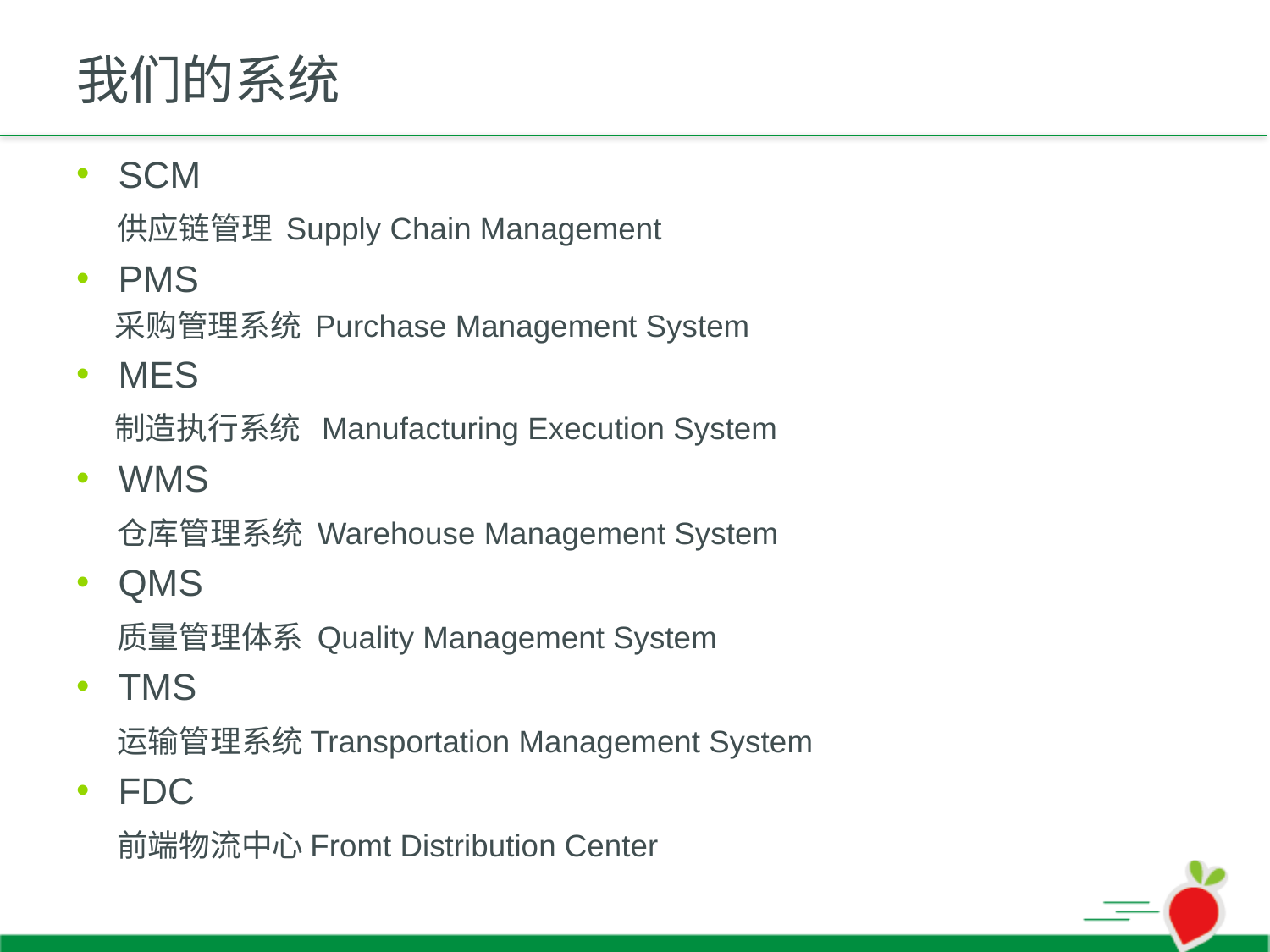

# 我们的系统
SCM
    供应链管理 Supply Chain Management
PMS
       采购管理系统 Purchase Management System
MES
    制造执行系统  Manufacturing Execution System
WMS
    仓库管理系统 Warehouse Management System
QMS
    质量管理体系 Quality Management System
TMS
    运输管理系统Transportation Management System
FDC
    前端物流中心Fromt Distribution Center